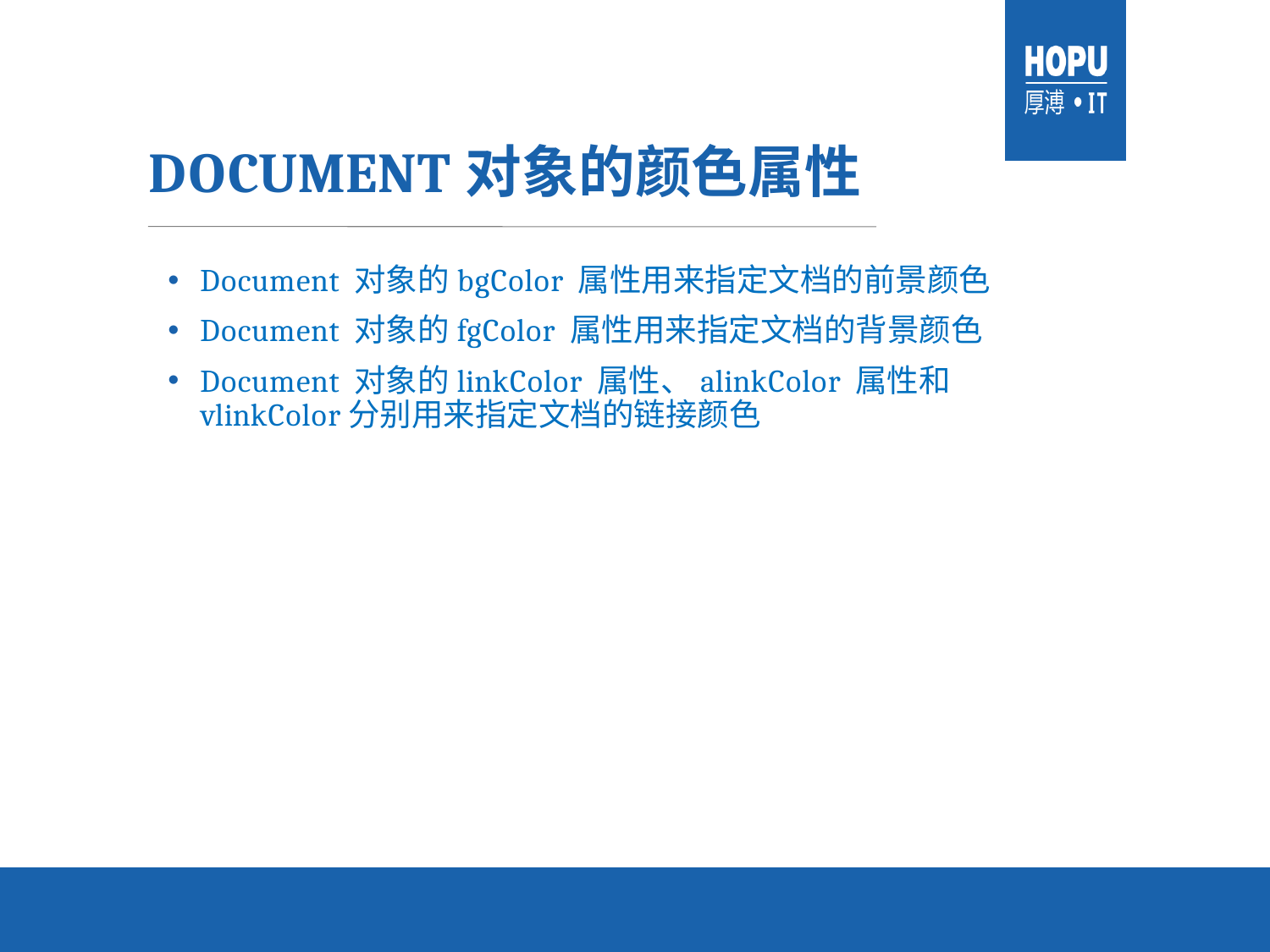

# Document对象的颜色属性
Document 对象的bgColor 属性用来指定文档的前景颜色
Document 对象的fgColor 属性用来指定文档的背景颜色
Document 对象的linkColor 属性、alinkColor 属性和vlinkColor分别用来指定文档的链接颜色